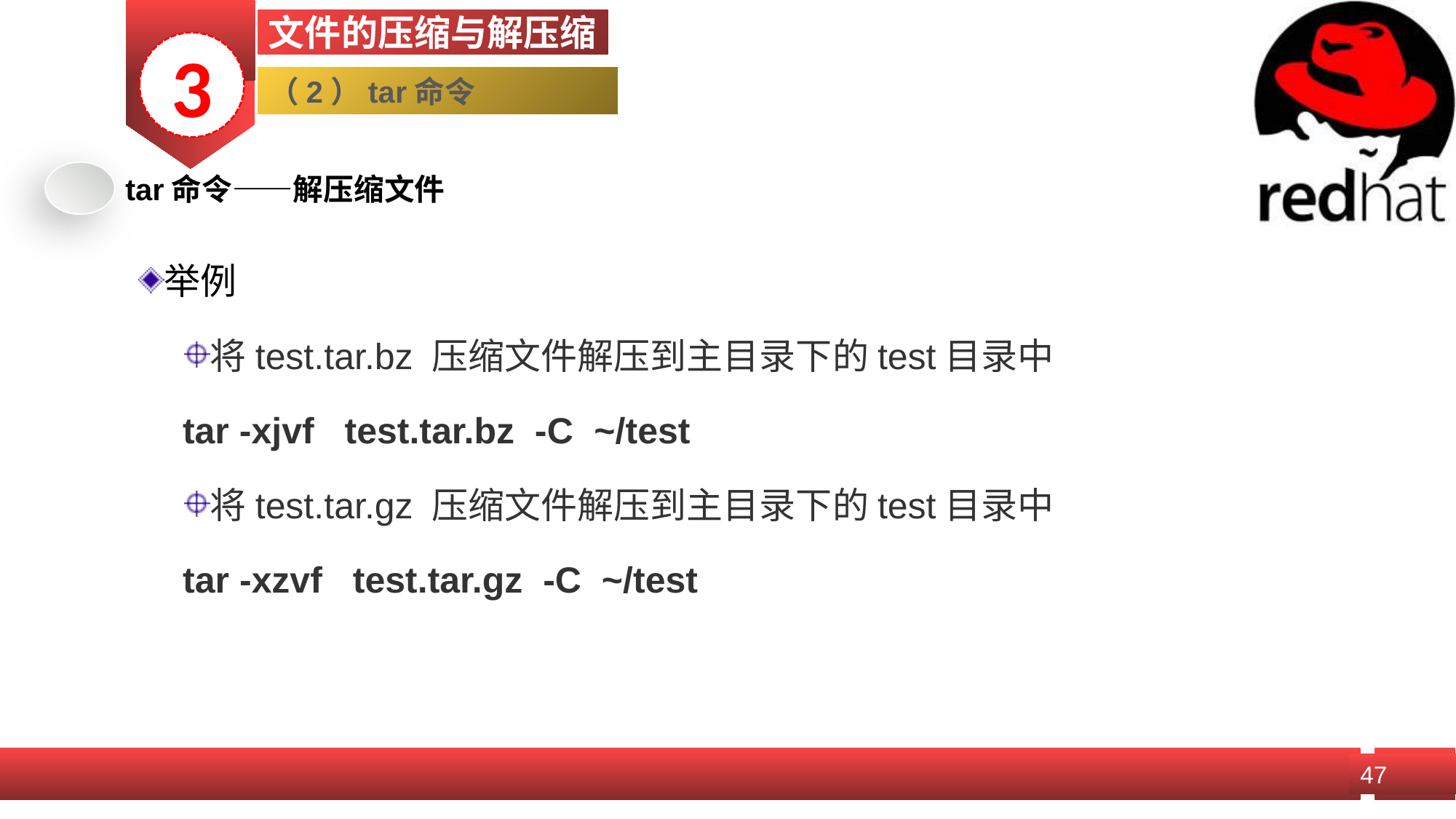

文件的压缩与解压缩
3
（2）tar命令

tar命令——解压缩文件
举例
将test.tar.bz 压缩文件解压到主目录下的test目录中
   tar -xjvf   test.tar.bz  -C  ~/test
将test.tar.gz 压缩文件解压到主目录下的test目录中
   tar -xzvf   test.tar.gz  -C  ~/test